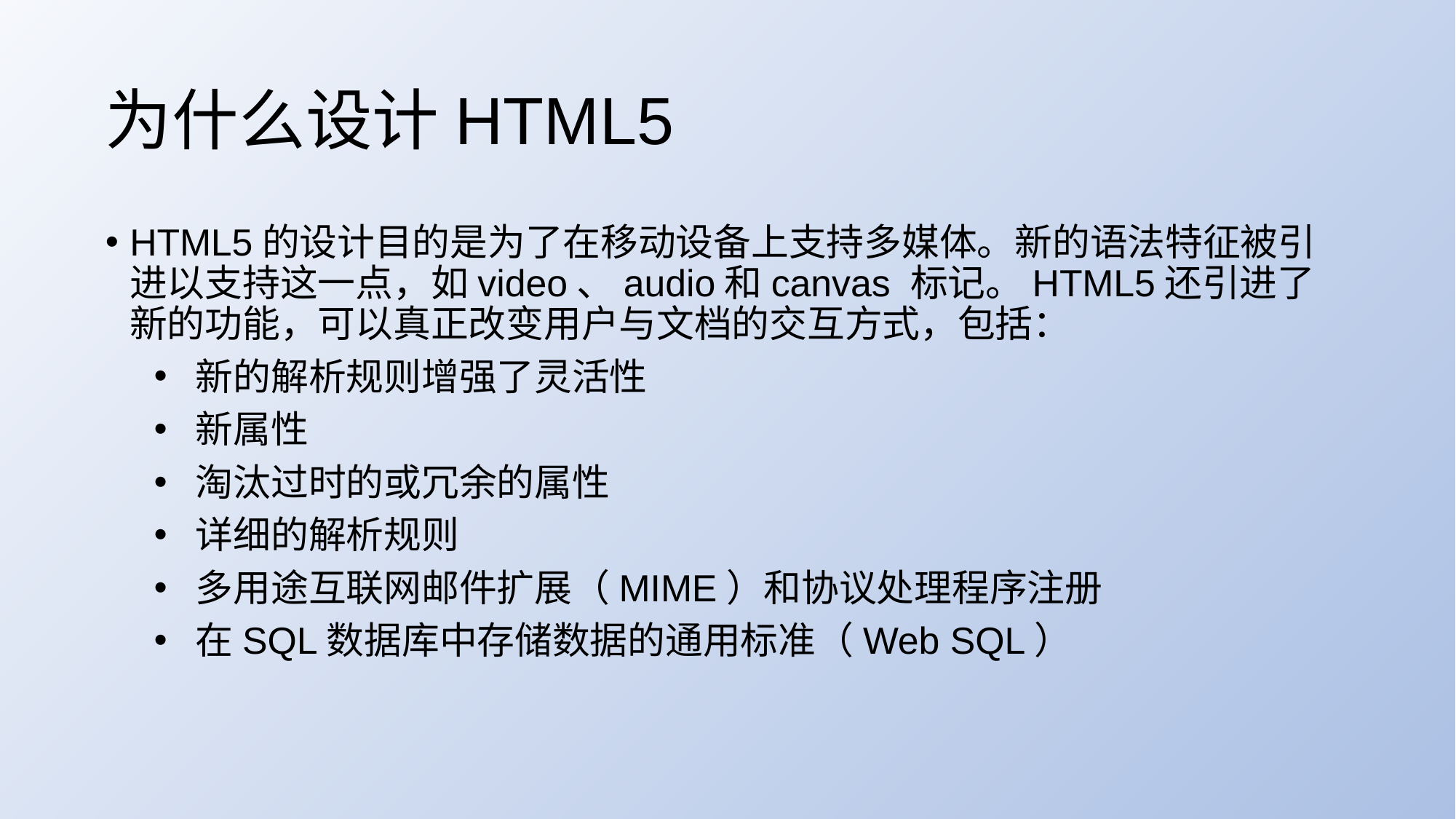

# 为什么设计HTML5
HTML5的设计目的是为了在移动设备上支持多媒体。新的语法特征被引进以支持这一点，如video、audio和canvas 标记。HTML5还引进了新的功能，可以真正改变用户与文档的交互方式，包括：
 新的解析规则增强了灵活性
 新属性
 淘汰过时的或冗余的属性
 详细的解析规则
 多用途互联网邮件扩展（MIME）和协议处理程序注册
 在SQL数据库中存储数据的通用标准（Web SQL）